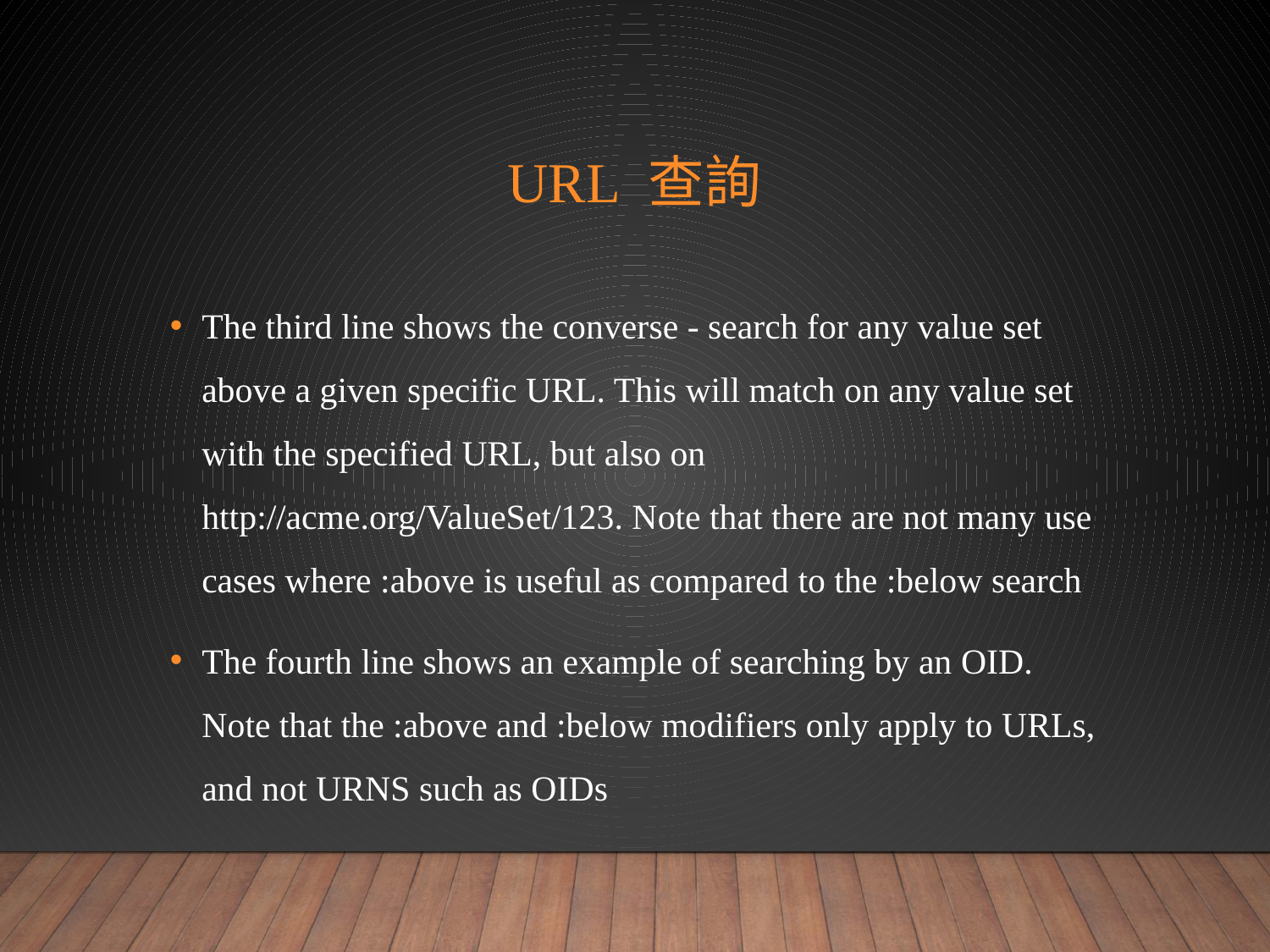

# URL 查詢
The third line shows the converse - search for any value set above a given specific URL. This will match on any value set with the specified URL, but also on http://acme.org/ValueSet/123. Note that there are not many use cases where :above is useful as compared to the :below search
The fourth line shows an example of searching by an OID. Note that the :above and :below modifiers only apply to URLs, and not URNS such as OIDs